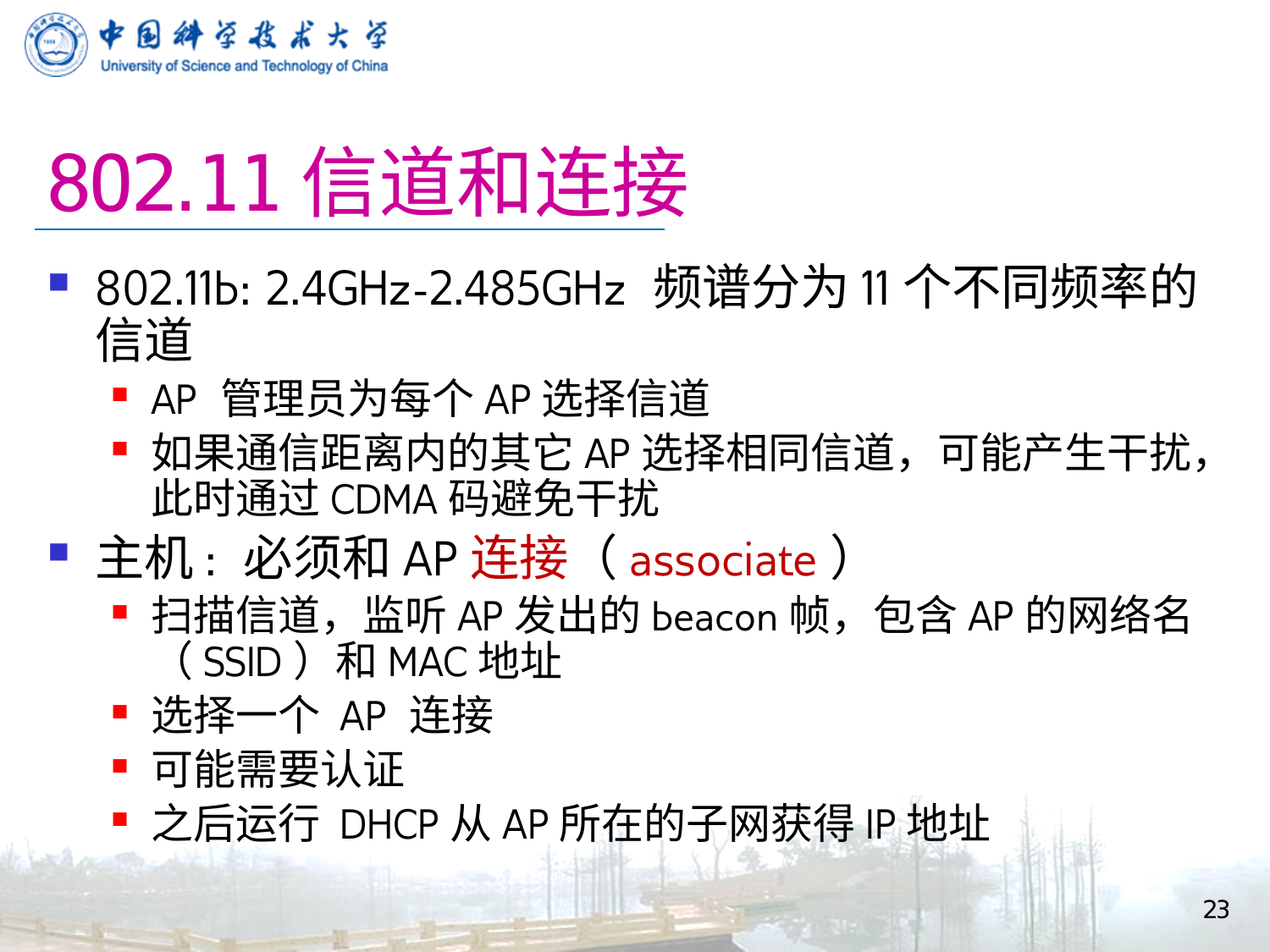

# 802.11信道和连接
802.11b: 2.4GHz-2.485GHz 频谱分为11个不同频率的信道
AP 管理员为每个AP选择信道
如果通信距离内的其它AP选择相同信道，可能产生干扰，此时通过CDMA码避免干扰
主机: 必须和AP连接（associate）
扫描信道，监听AP发出的beacon帧，包含AP的网络名（SSID）和MAC地址
选择一个 AP 连接
可能需要认证
之后运行 DHCP从AP所在的子网获得IP地址

23